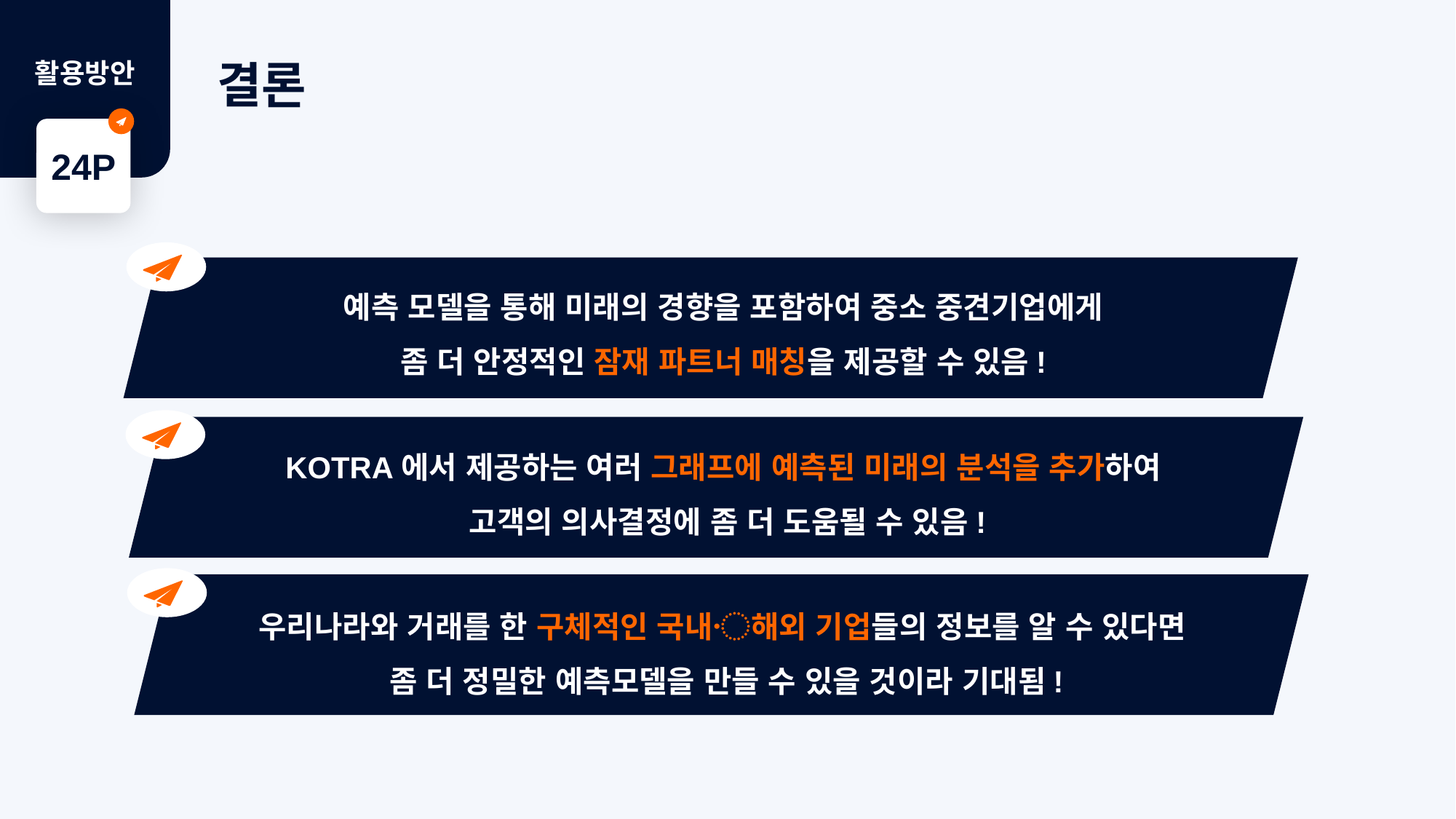

결론
활용방안

24P

예측 모델을 통해 미래의 경향을 포함하여 중소 중견기업에게
좀 더 안정적인 잠재 파트너 매칭을 제공할 수 있음!

KOTRA에서 제공하는 여러 그래프에 예측된 미래의 분석을 추가하여
고객의 의사결정에 좀 더 도움될 수 있음!

우리나라와 거래를 한 구체적인 국내〮해외 기업들의 정보를 알 수 있다면
좀 더 정밀한 예측모델을 만들 수 있을 것이라 기대됨!